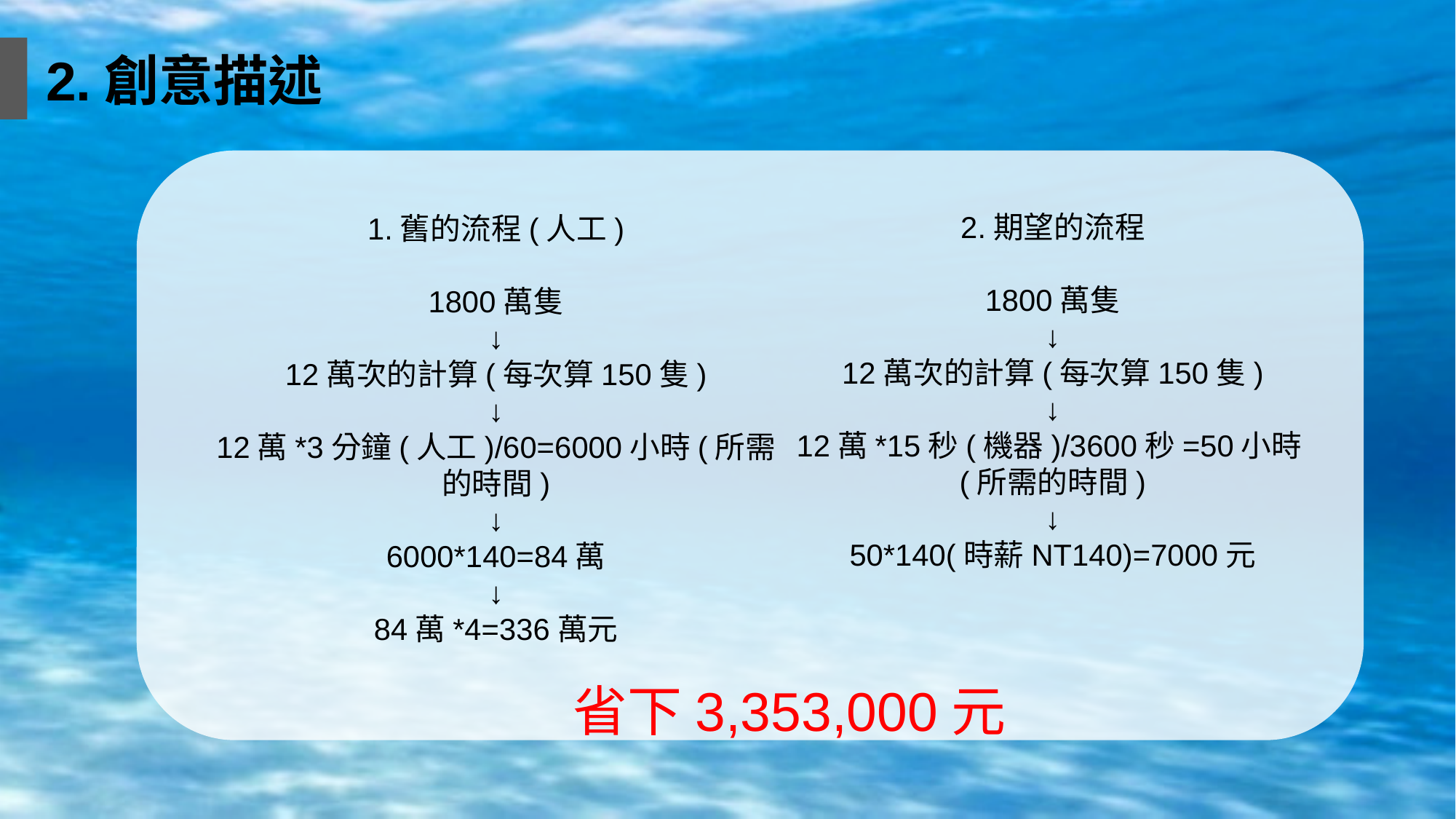

2.創意描述

2.期望的流程

1800萬隻
↓
12萬次的計算(每次算150隻)
↓
12萬*15秒(機器)/3600秒=50小時(所需的時間)
↓
50*140(時薪NT140)=7000元
1.舊的流程(人工)

1800萬隻
↓
12萬次的計算(每次算150隻)
↓
12萬*3分鐘(人工)/60=6000小時(所需的時間)
↓
6000*140=84萬
↓
84萬*4=336萬元

省下3,353,000元